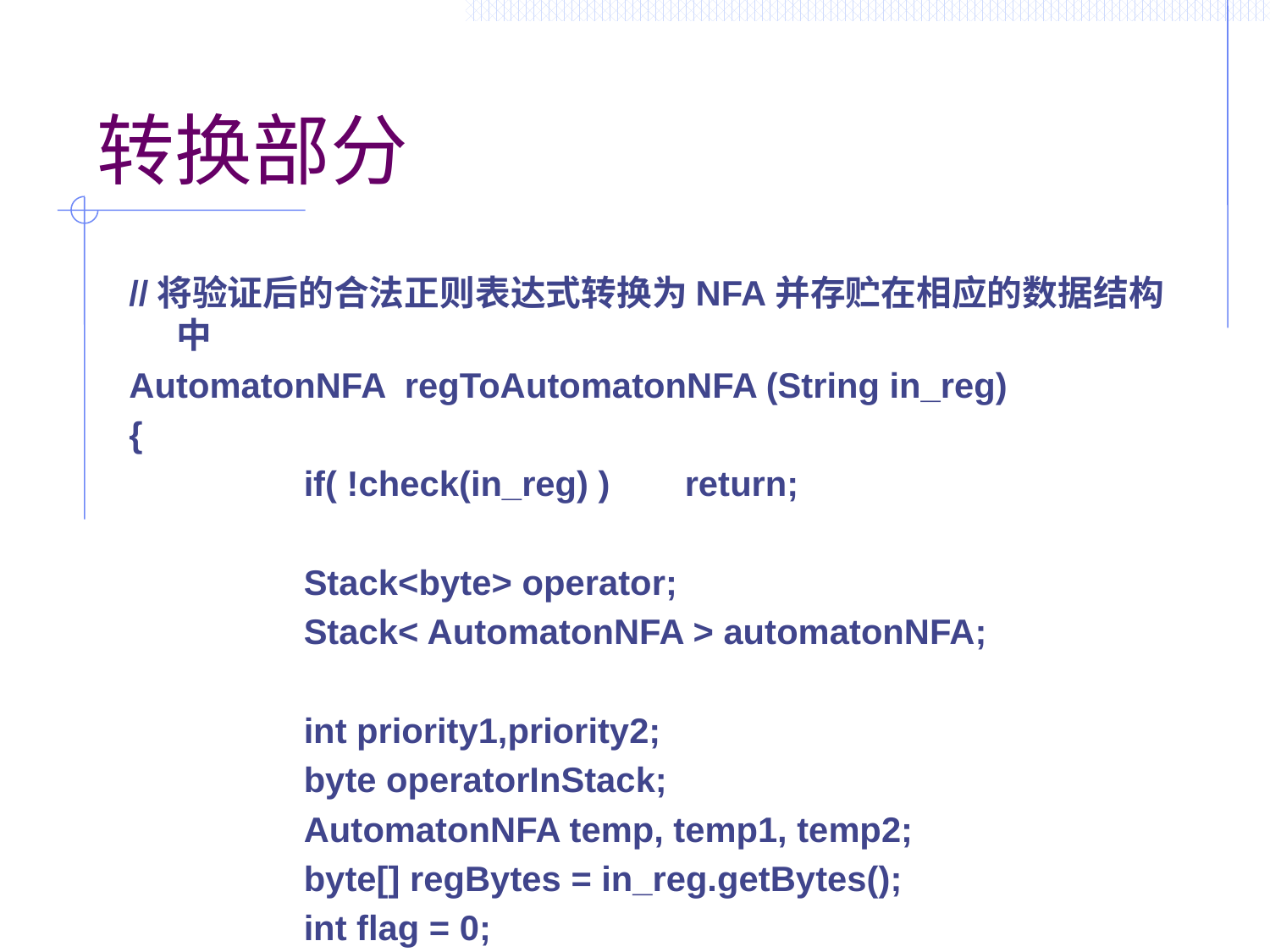

# 转换部分
//将验证后的合法正则表达式转换为NFA并存贮在相应的数据结构中
AutomatonNFA  regToAutomatonNFA (String in_reg)
{
		if( !check(in_reg) )	return;

		Stack<byte> operator;
		Stack< AutomatonNFA > automatonNFA;

		int priority1,priority2;
		byte operatorInStack;
		AutomatonNFA temp, temp1, temp2;
		byte[] regBytes = in_reg.getBytes();
		int flag = 0;